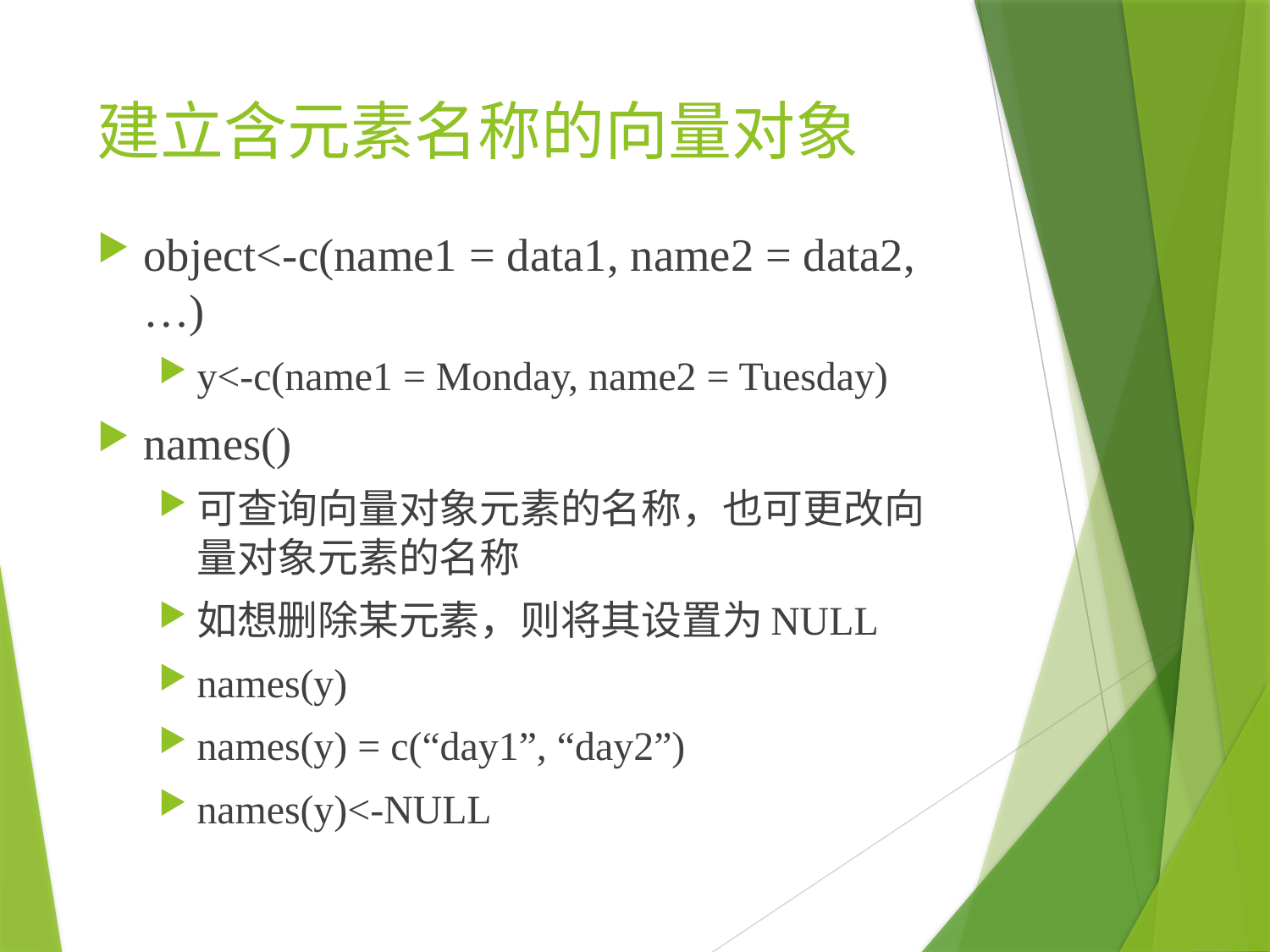

# 建立含元素名称的向量对象
object<-c(name1 = data1, name2 = data2, …)
y<-c(name1 = Monday, name2 = Tuesday)
names()
可查询向量对象元素的名称，也可更改向量对象元素的名称
如想删除某元素，则将其设置为NULL
names(y)
names(y) = c(“day1”, “day2”)
names(y)<-NULL